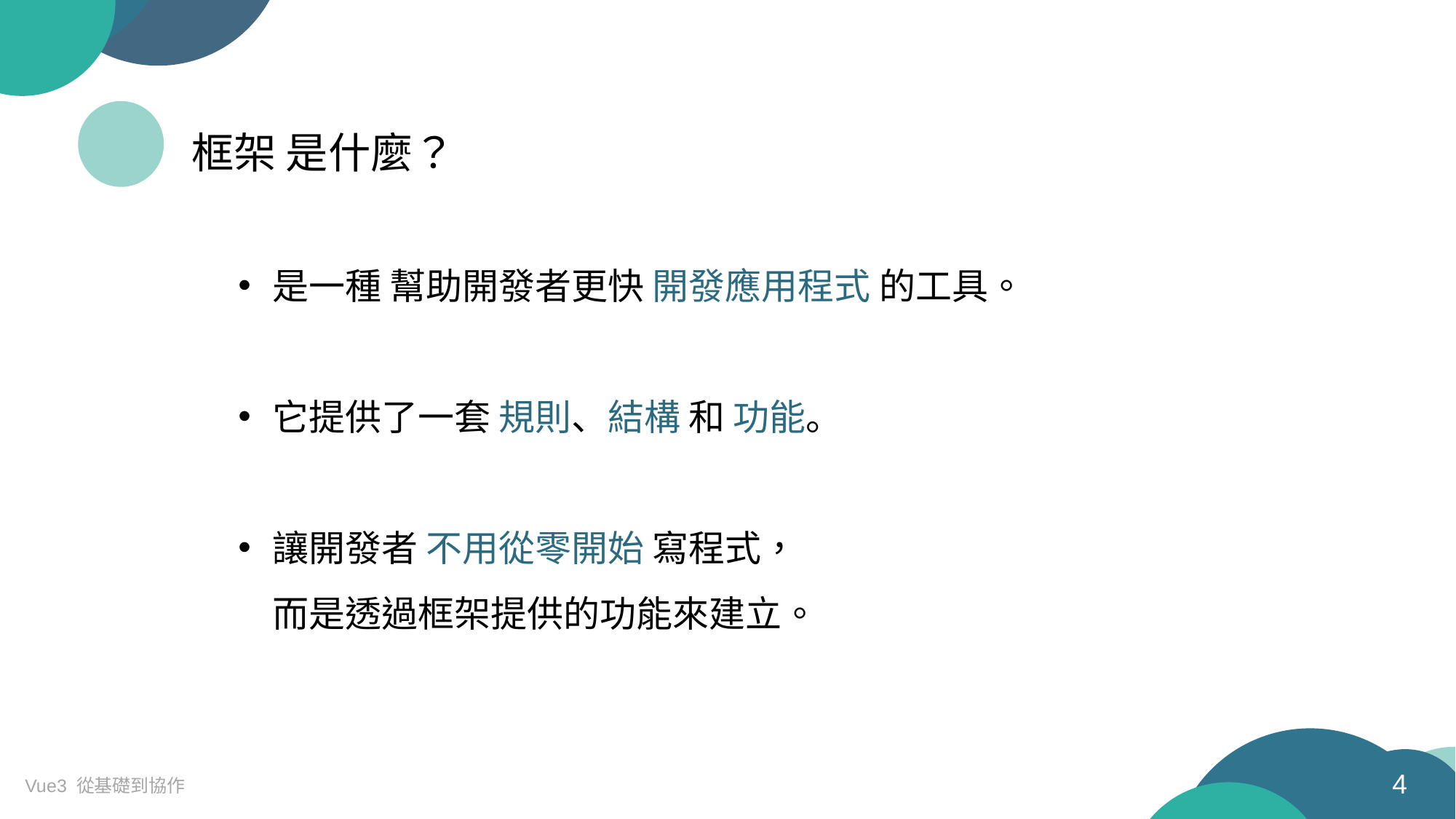

框架 是什麼？
是一種 幫助開發者更快 開發應用程式 的工具。

它提供了一套 規則、結構 和 功能。

讓開發者 不用從零開始 寫程式，
而是透過框架提供的功能來建立。

4
Vue3 從基礎到協作